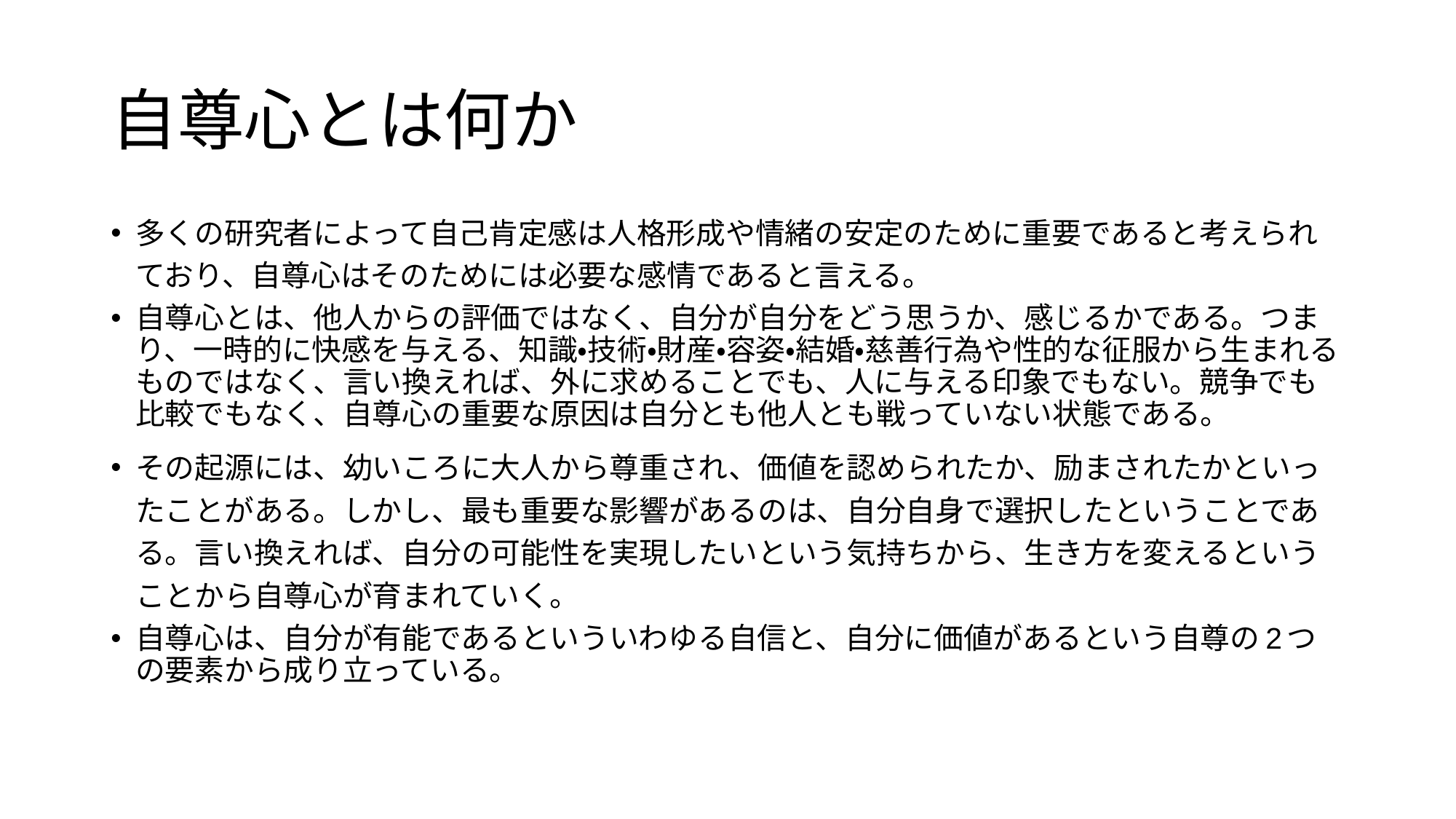

# 自尊心とは何か
多くの研究者によって自己肯定感は人格形成や情緒の安定のために重要であると考えられており、自尊心はそのためには必要な感情であると言える。
自尊心とは、他人からの評価ではなく、自分が自分をどう思うか、感じるかである。つまり、一時的に快感を与える、知識・技術・財産・容姿・結婚・慈善行為や性的な征服から生まれるものではなく、言い換えれば、外に求めることでも、人に与える印象でもない。競争でも比較でもなく、自尊心の重要な原因は自分とも他人とも戦っていない状態である。
その起源には、幼いころに大人から尊重され、価値を認められたか、励まされたかといったことがある。しかし、最も重要な影響があるのは、自分自身で選択したということである。言い換えれば、自分の可能性を実現したいという気持ちから、生き方を変えるということから自尊心が育まれていく。
自尊心は、自分が有能であるといういわゆる自信と、自分に価値があるという自尊の2つの要素から成り立っている。